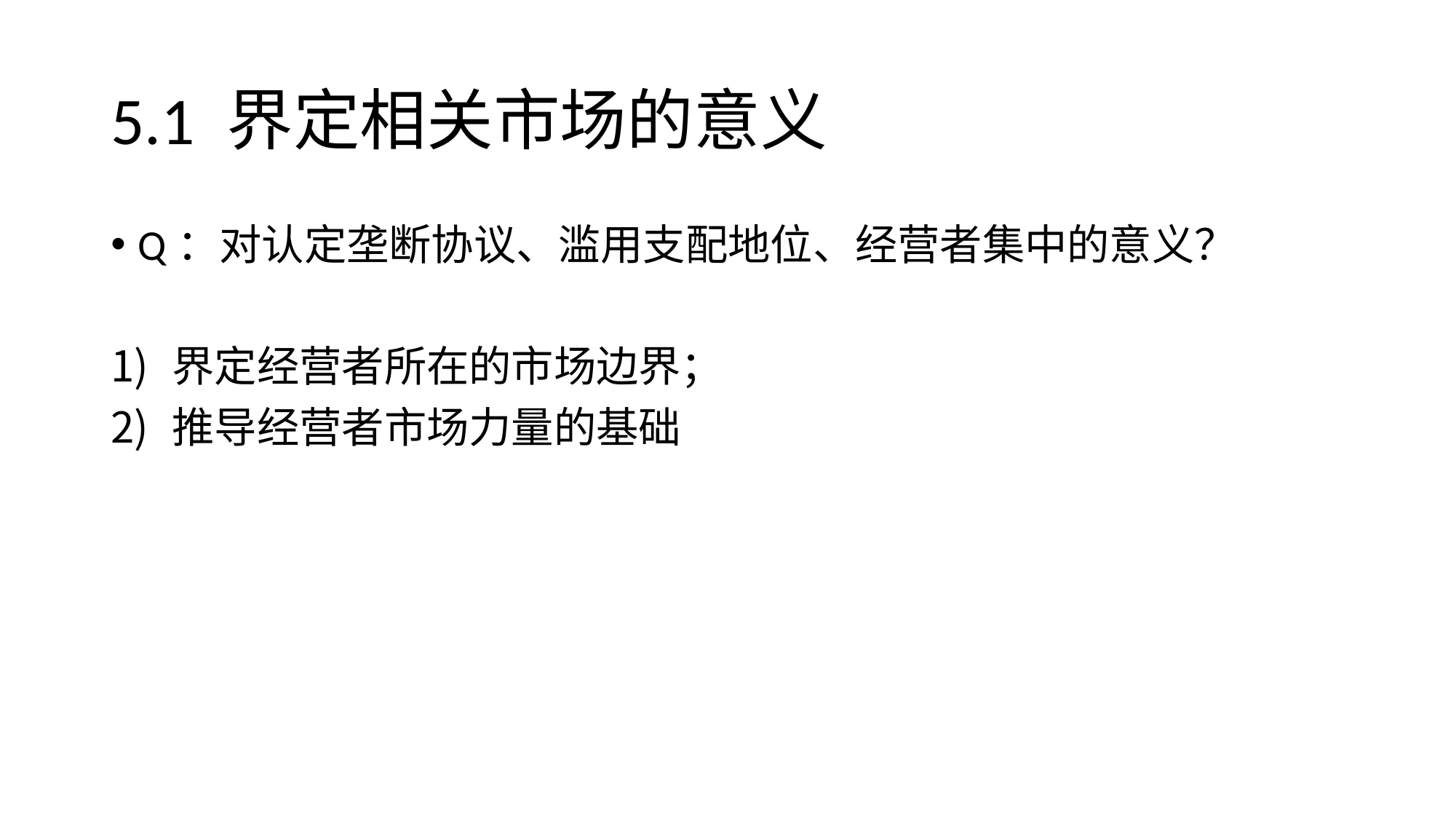

# 5.1 界定相关市场的意义
Q：对认定垄断协议、滥用支配地位、经营者集中的意义？

界定经营者所在的市场边界；
推导经营者市场力量的基础